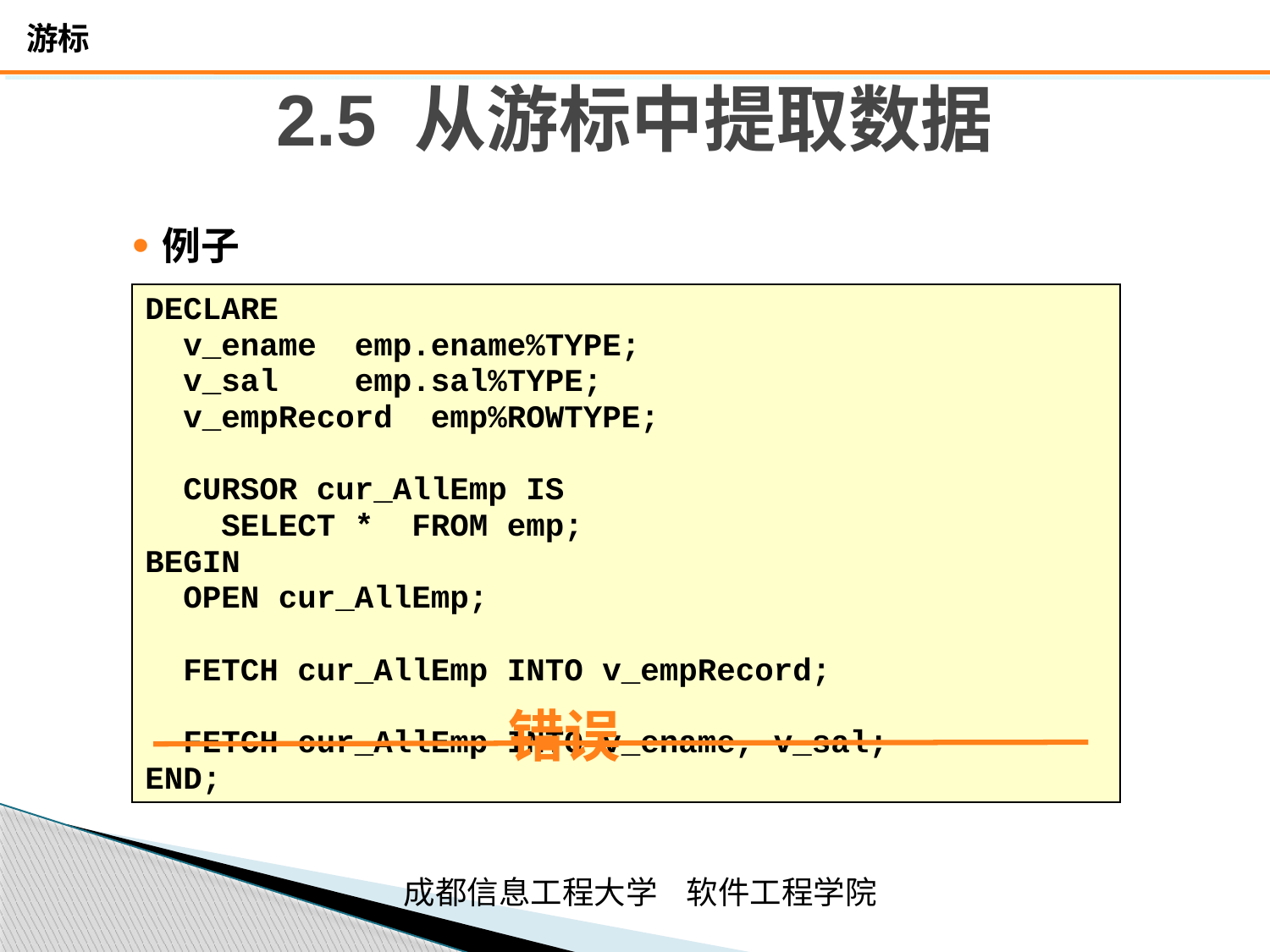

# 2.5 从游标中提取数据
例子
DECLARE
  v_ename  emp.ename%TYPE;
  v_sal    emp.sal%TYPE;
  v_empRecord  emp%ROWTYPE;

  CURSOR cur_AllEmp IS
    SELECT *  FROM emp;
BEGIN
  OPEN cur_AllEmp;

  FETCH cur_AllEmp INTO v_empRecord;

  FETCH cur_AllEmp INTO v_ename, v_sal;
END;
错误